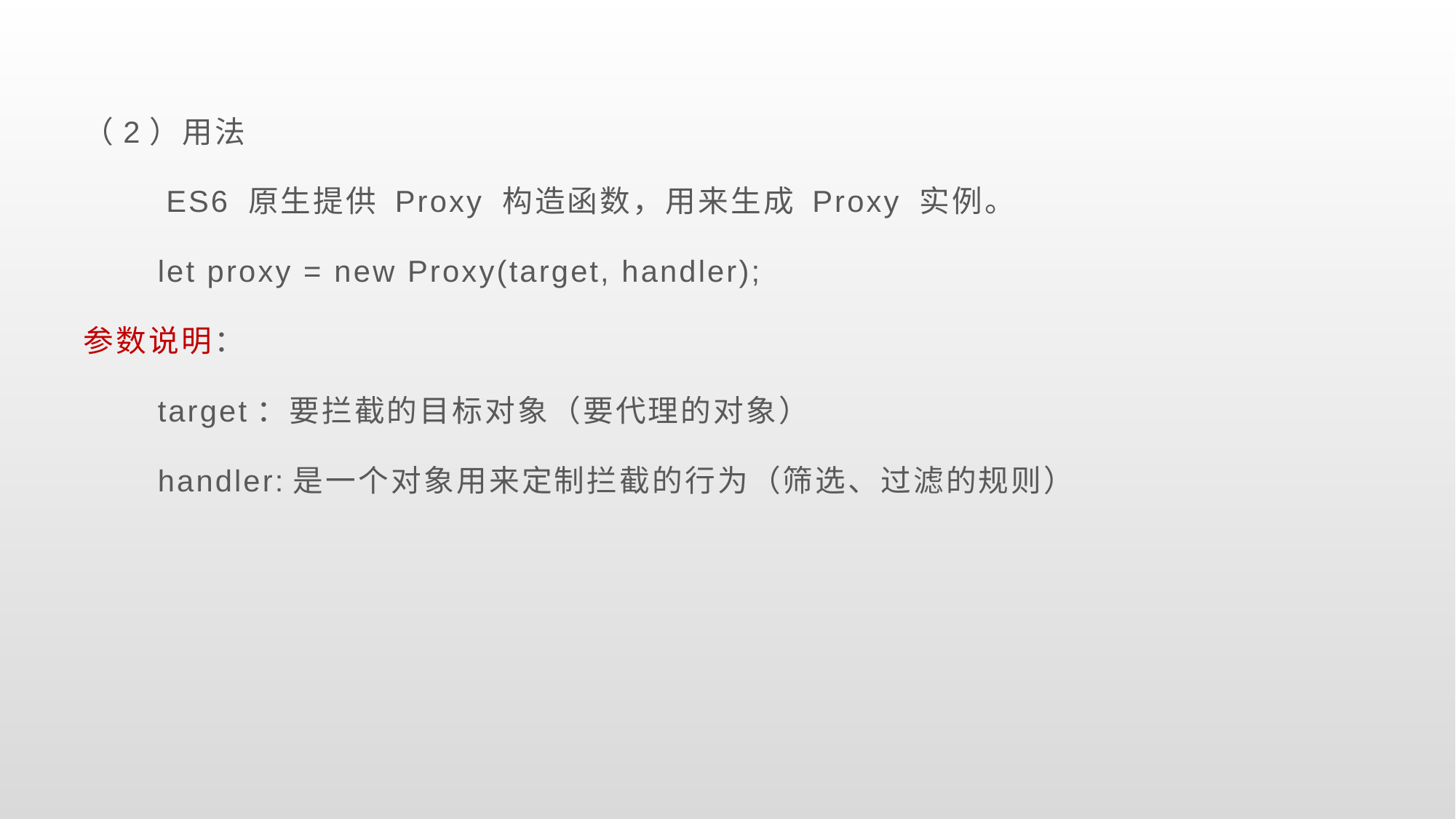

（2）用法
         ES6 原生提供 Proxy 构造函数，用来生成 Proxy 实例。
       let proxy = new Proxy(target, handler);
参数说明：
       target：要拦截的目标对象（要代理的对象）
       handler:是一个对象用来定制拦截的行为（筛选、过滤的规则）